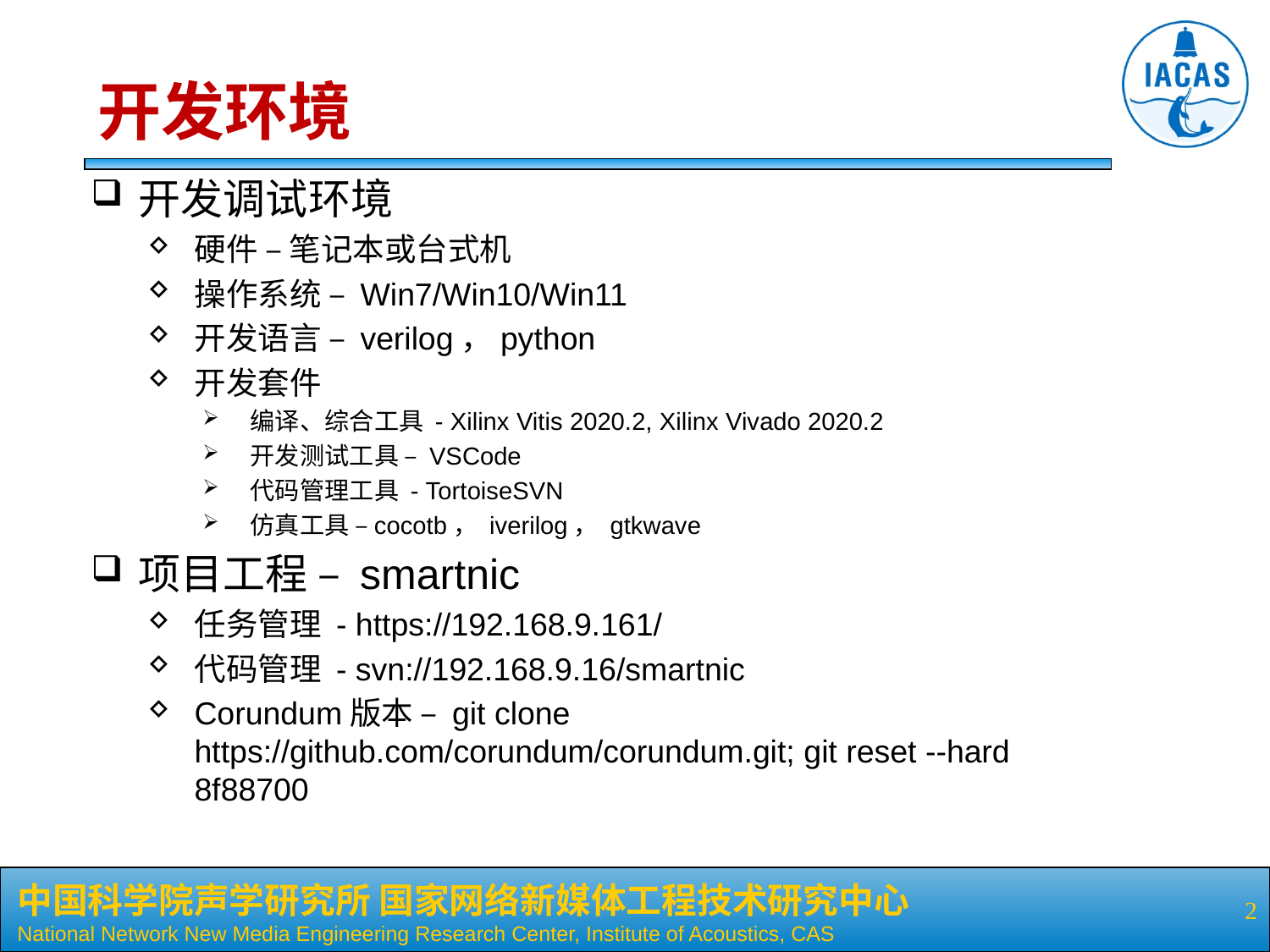

# 开发环境
开发调试环境
硬件 – 笔记本或台式机
操作系统 – Win7/Win10/Win11
开发语言 – verilog，python
开发套件
编译、综合工具 - Xilinx Vitis 2020.2, Xilinx Vivado 2020.2
开发测试工具 – VSCode
代码管理工具 - TortoiseSVN
仿真工具 –cocotb， iverilog， gtkwave
项目工程 – smartnic
任务管理 - https://192.168.9.161/
代码管理 - svn://192.168.9.16/smartnic
Corundum版本 – git clone https://github.com/corundum/corundum.git; git reset --hard 8f88700